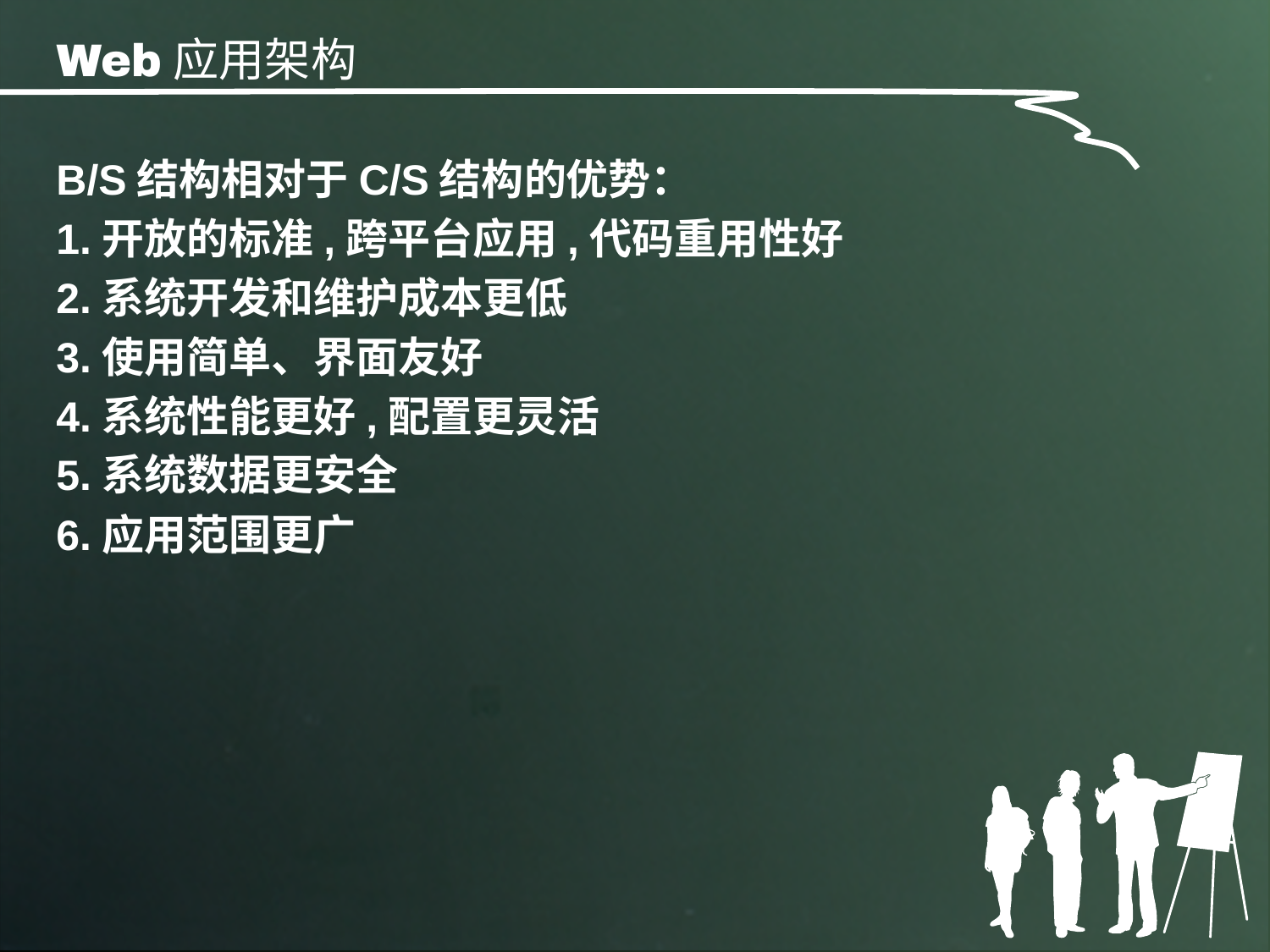

# Web应用架构

B/S结构相对于C/S结构的优势：
1.开放的标准,跨平台应用,代码重用性好
2.系统开发和维护成本更低
3.使用简单、界面友好
4.系统性能更好,配置更灵活
5.系统数据更安全
6.应用范围更广